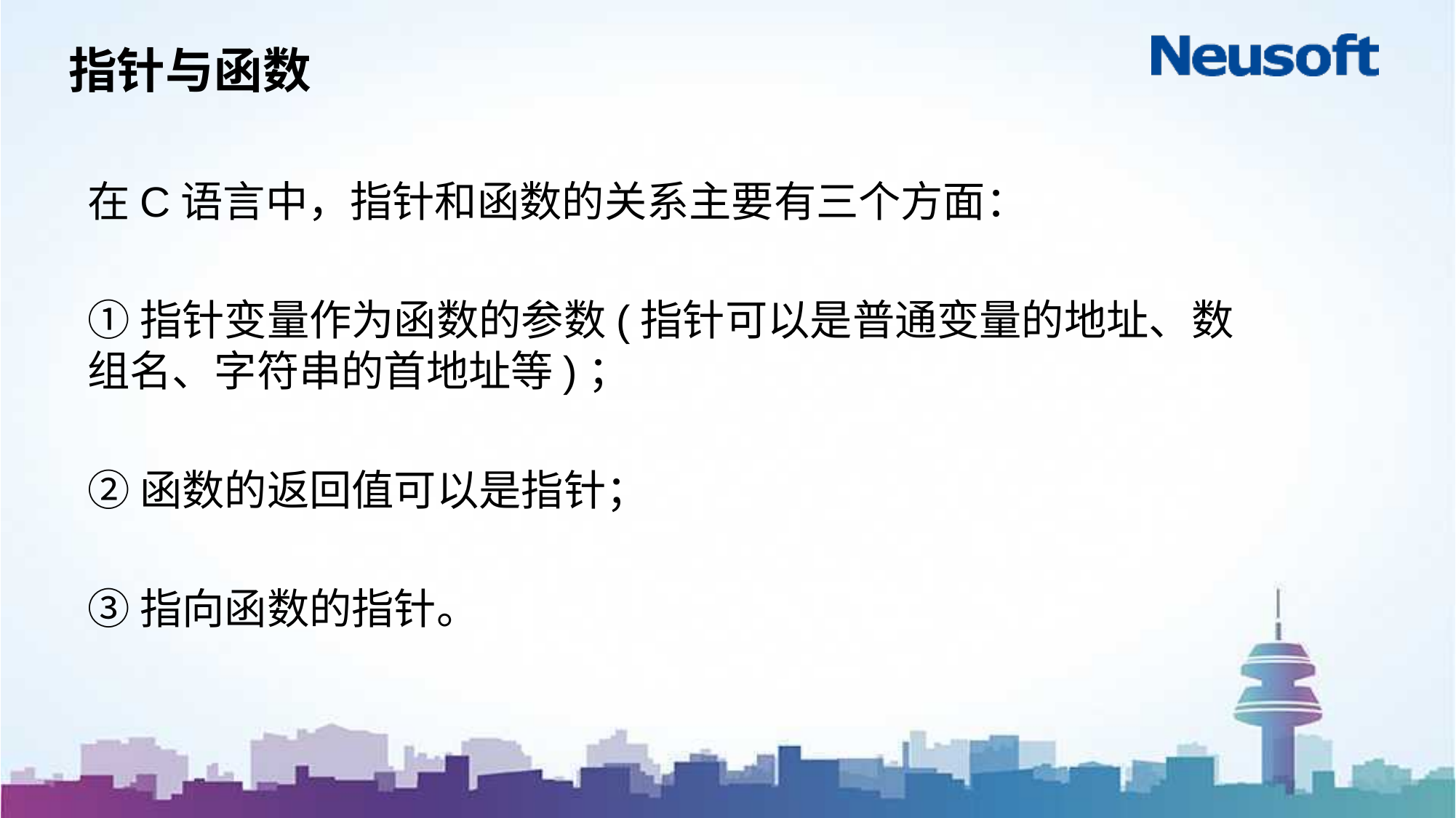

# 指针与函数
在C语言中，指针和函数的关系主要有三个方面：

①指针变量作为函数的参数(指针可以是普通变量的地址、数组名、字符串的首地址等)；

②函数的返回值可以是指针；

③指向函数的指针。